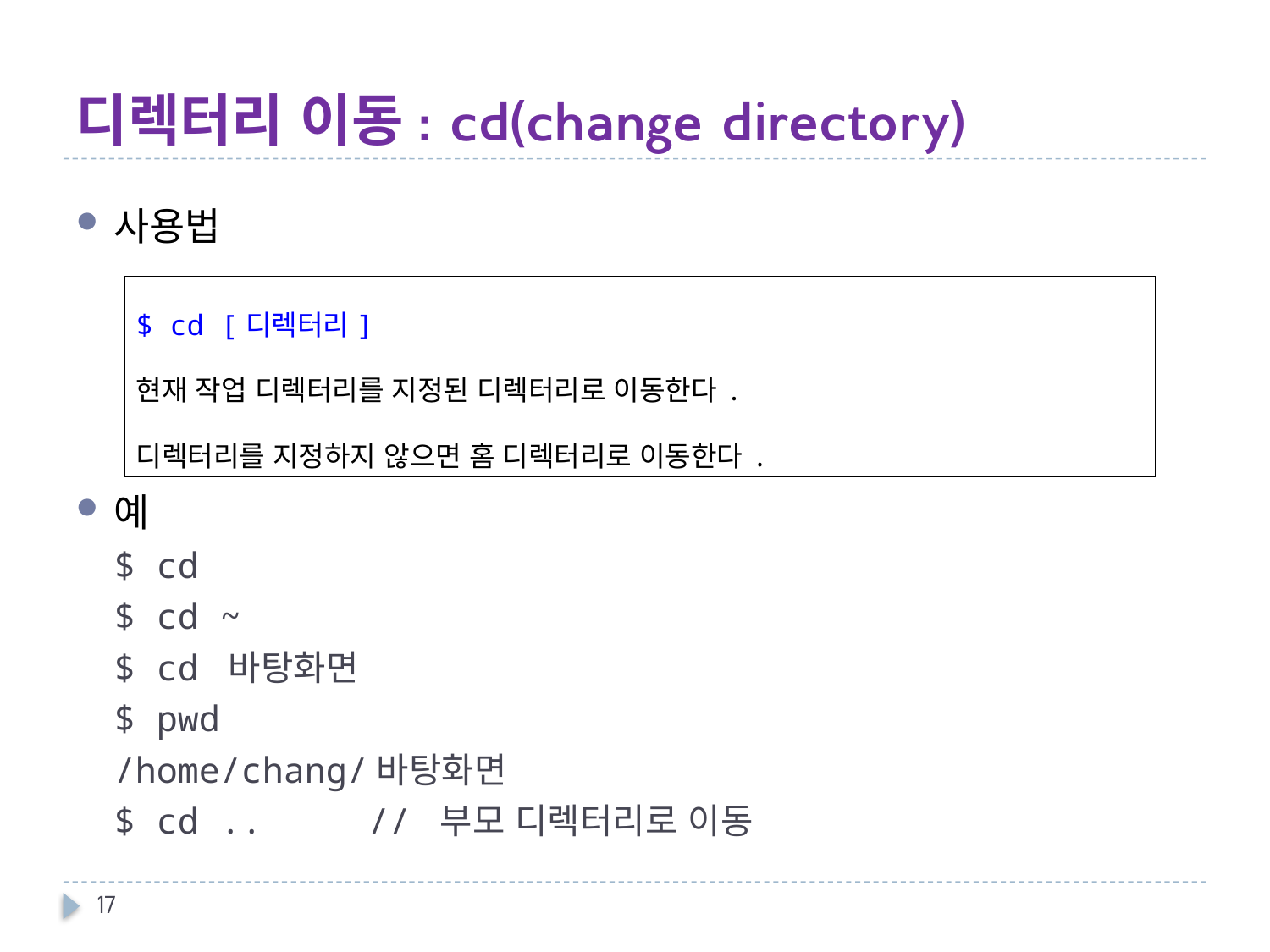

# 디렉터리 이동: cd(change directory)
사용법

예
$ cd
$ cd ~
$ cd 바탕화면
$ pwd
/home/chang/바탕화면
$ cd ..	// 부모 디렉터리로 이동

| $ cd [디렉터리] 현재 작업 디렉터리를 지정된 디렉터리로 이동한다. 디렉터리를 지정하지 않으면 홈 디렉터리로 이동한다. |
| --- |
17